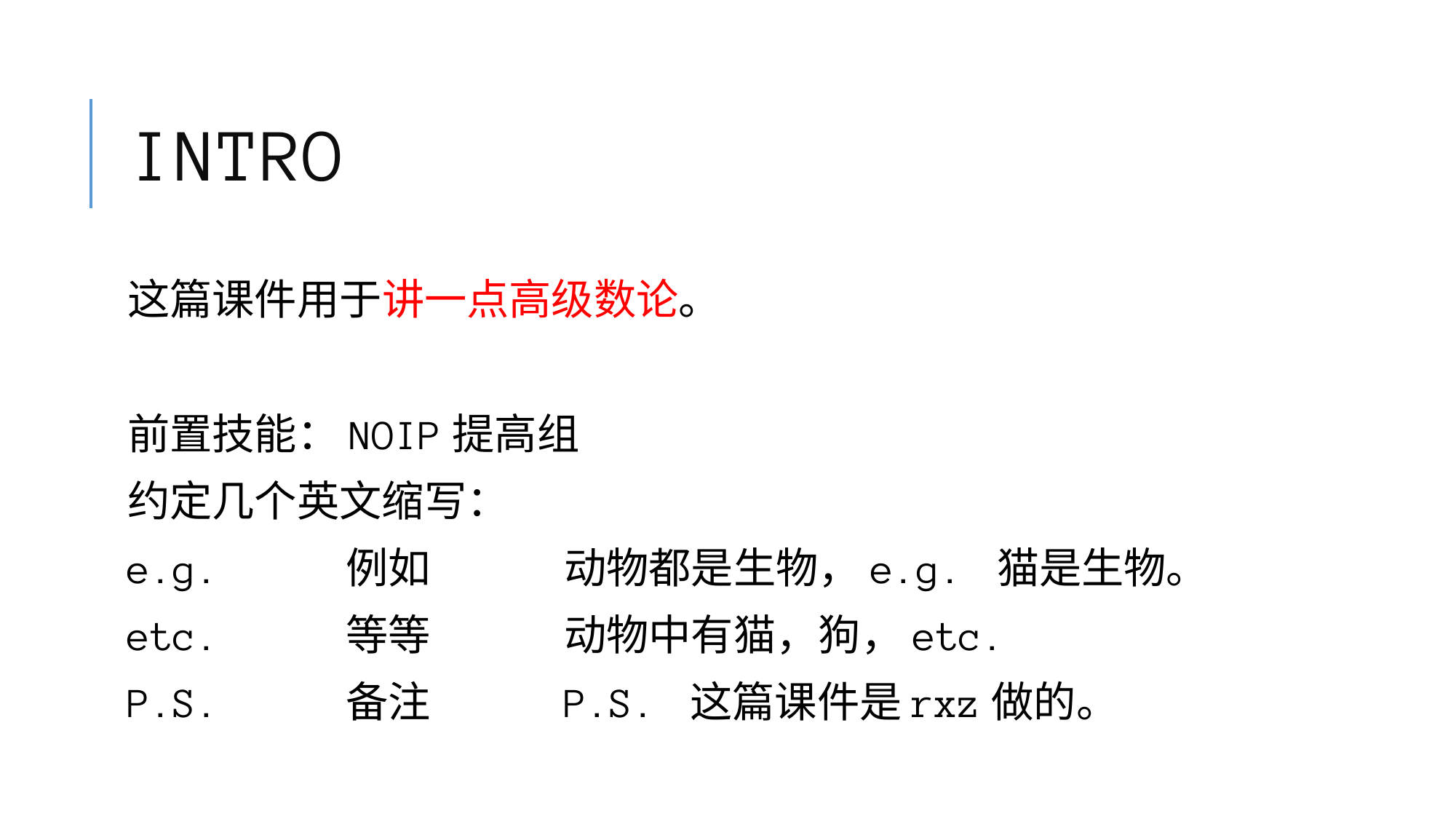

# intro
这篇课件用于讲一点高级数论。

前置技能：NOIP提高组
约定几个英文缩写：
e.g. 	例如		动物都是生物，e.g. 猫是生物。
etc.		等等		动物中有猫，狗，etc.
P.S. 	备注		P.S. 这篇课件是rxz做的。